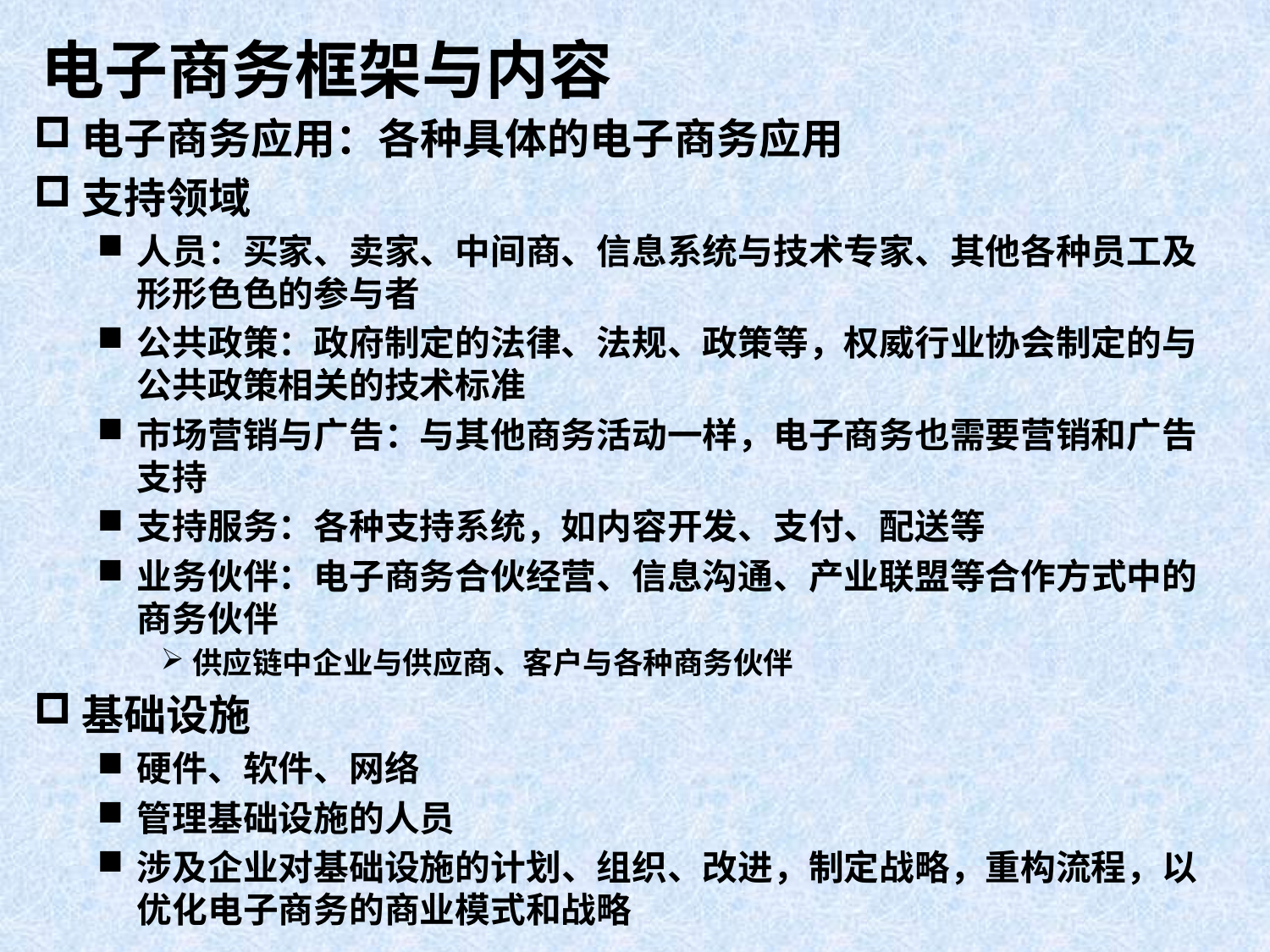

# 电子商务框架与内容
电子商务应用：各种具体的电子商务应用
支持领域
人员：买家、卖家、中间商、信息系统与技术专家、其他各种员工及形形色色的参与者
公共政策：政府制定的法律、法规、政策等，权威行业协会制定的与公共政策相关的技术标准
市场营销与广告：与其他商务活动一样，电子商务也需要营销和广告支持
支持服务：各种支持系统，如内容开发、支付、配送等
业务伙伴：电子商务合伙经营、信息沟通、产业联盟等合作方式中的商务伙伴
供应链中企业与供应商、客户与各种商务伙伴
基础设施
硬件、软件、网络
管理基础设施的人员
涉及企业对基础设施的计划、组织、改进，制定战略，重构流程，以优化电子商务的商业模式和战略